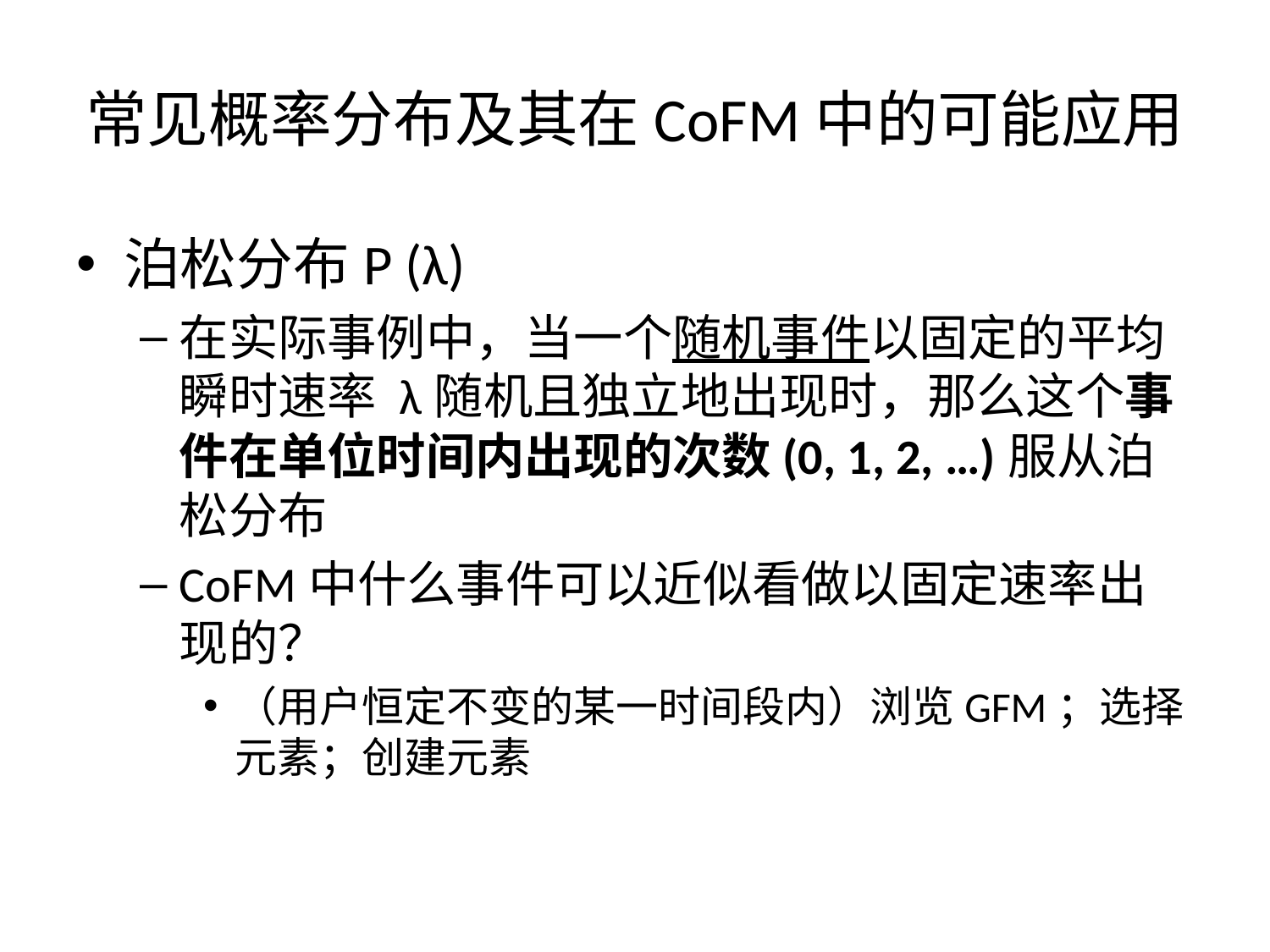

# 常见概率分布及其在CoFM中的可能应用
泊松分布P (λ)
在实际事例中，当一个随机事件以固定的平均瞬时速率 λ随机且独立地出现时，那么这个事件在单位时间内出现的次数(0, 1, 2, …)服从泊松分布
CoFM中什么事件可以近似看做以固定速率出现的？
（用户恒定不变的某一时间段内）浏览GFM；选择元素；创建元素